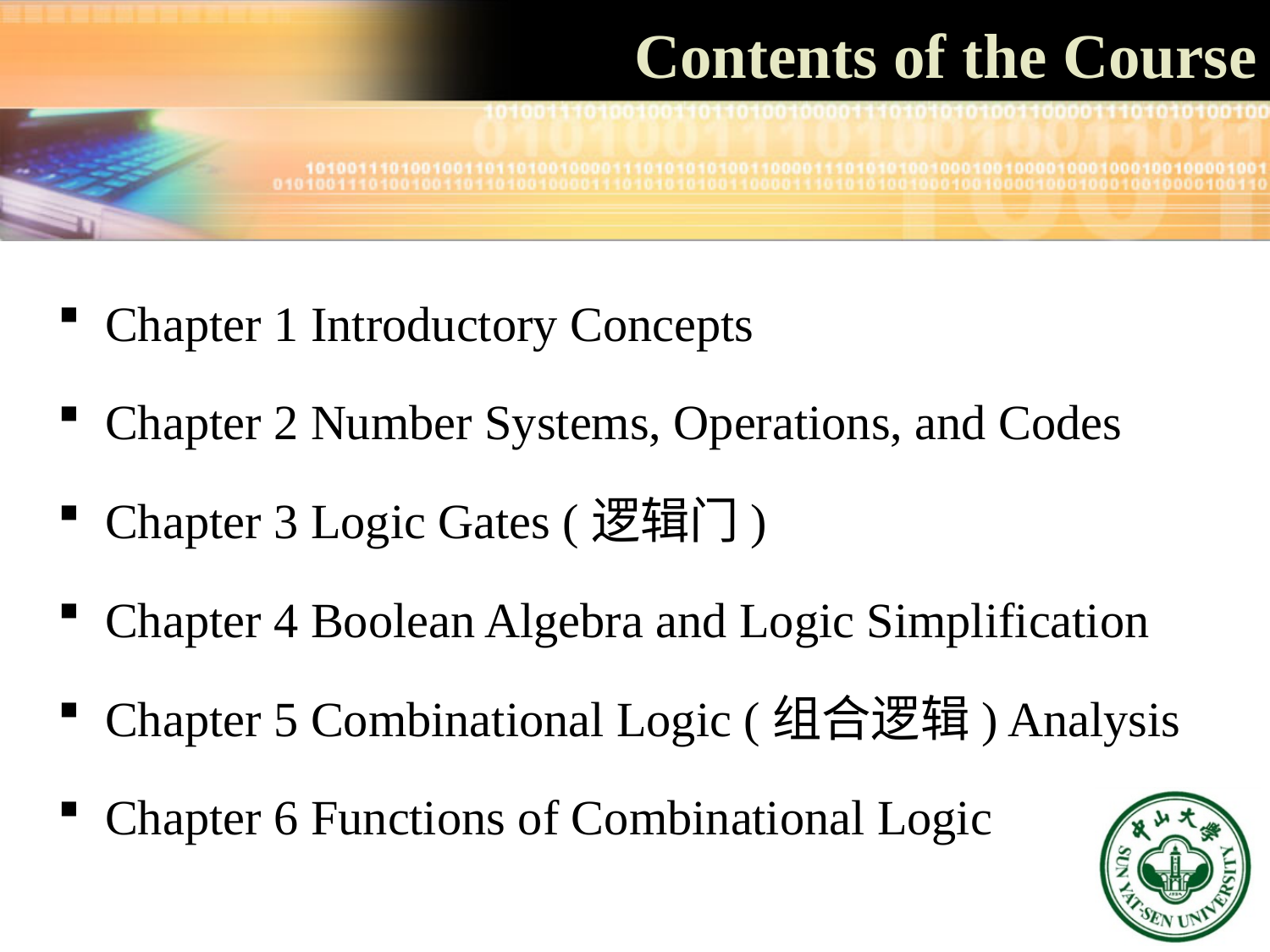

# Contents of the Course
Chapter 1 Introductory Concepts
Chapter 2 Number Systems, Operations, and Codes
Chapter 3 Logic Gates (逻辑门)
Chapter 4 Boolean Algebra and Logic Simplification
Chapter 5 Combinational Logic (组合逻辑) Analysis
Chapter 6 Functions of Combinational Logic